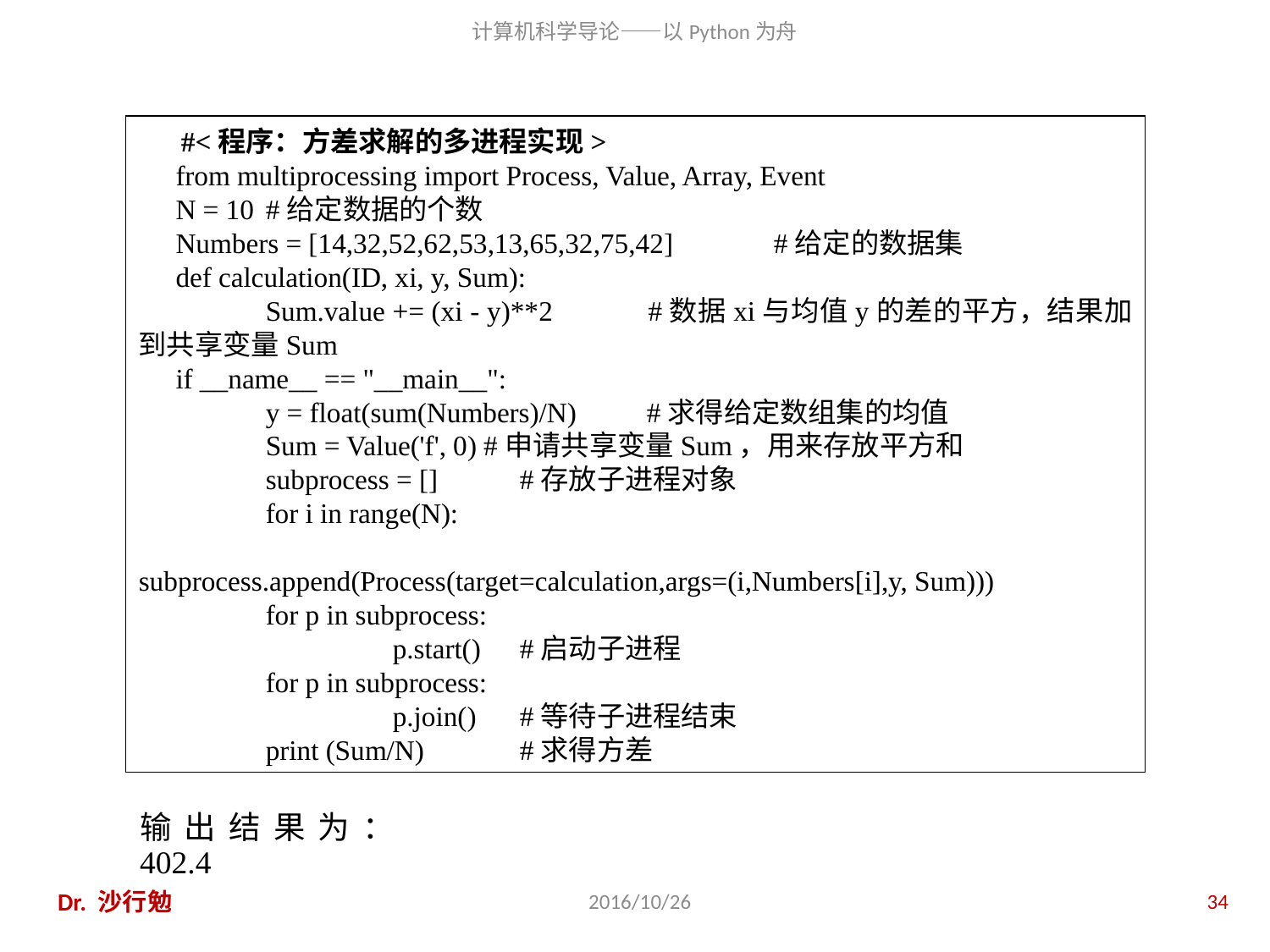

#<程序：方差求解的多进程实现>
from multiprocessing import Process, Value, Array, Event
N = 10	#给定数据的个数
Numbers = [14,32,52,62,53,13,65,32,75,42]	#给定的数据集
def calculation(ID, xi, y, Sum):
	Sum.value += (xi - y)**2	#数据xi与均值y的差的平方，结果加到共享变量Sum
if __name__ == "__main__":
	y = float(sum(Numbers)/N)	#求得给定数组集的均值
	Sum = Value('f', 0) #申请共享变量Sum，用来存放平方和
	subprocess = []	#存放子进程对象
	for i in range(N):
		subprocess.append(Process(target=calculation,args=(i,Numbers[i],y, Sum)))
	for p in subprocess:
		p.start()	#启动子进程
	for p in subprocess:
		p.join()	#等待子进程结束
	print (Sum/N)	#求得方差
输出结果为：402.4
Dr. 沙行勉
2016/10/26
34